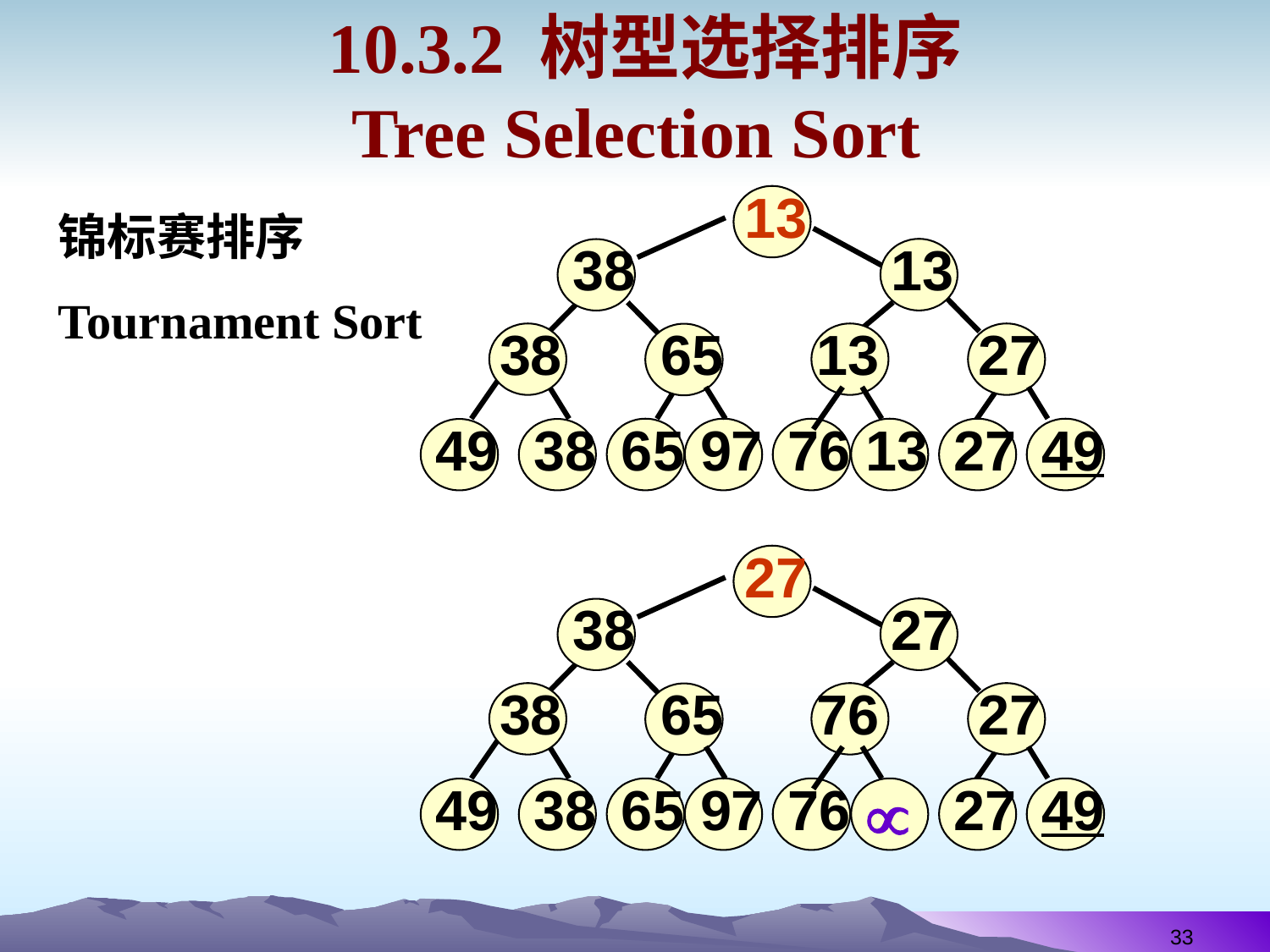

# 10.3.2 树型选择排序 Tree Selection Sort
 13

 38

 13

 38
 65
 13
 27

 49
 38
 65
  97
 76
 13
 27
 49

锦标赛排序
Tournament Sort
 27

 38

 27

 38
 65
 76
 27

 49
 38
 65
  97
 76
 ∝
 27
 49

33